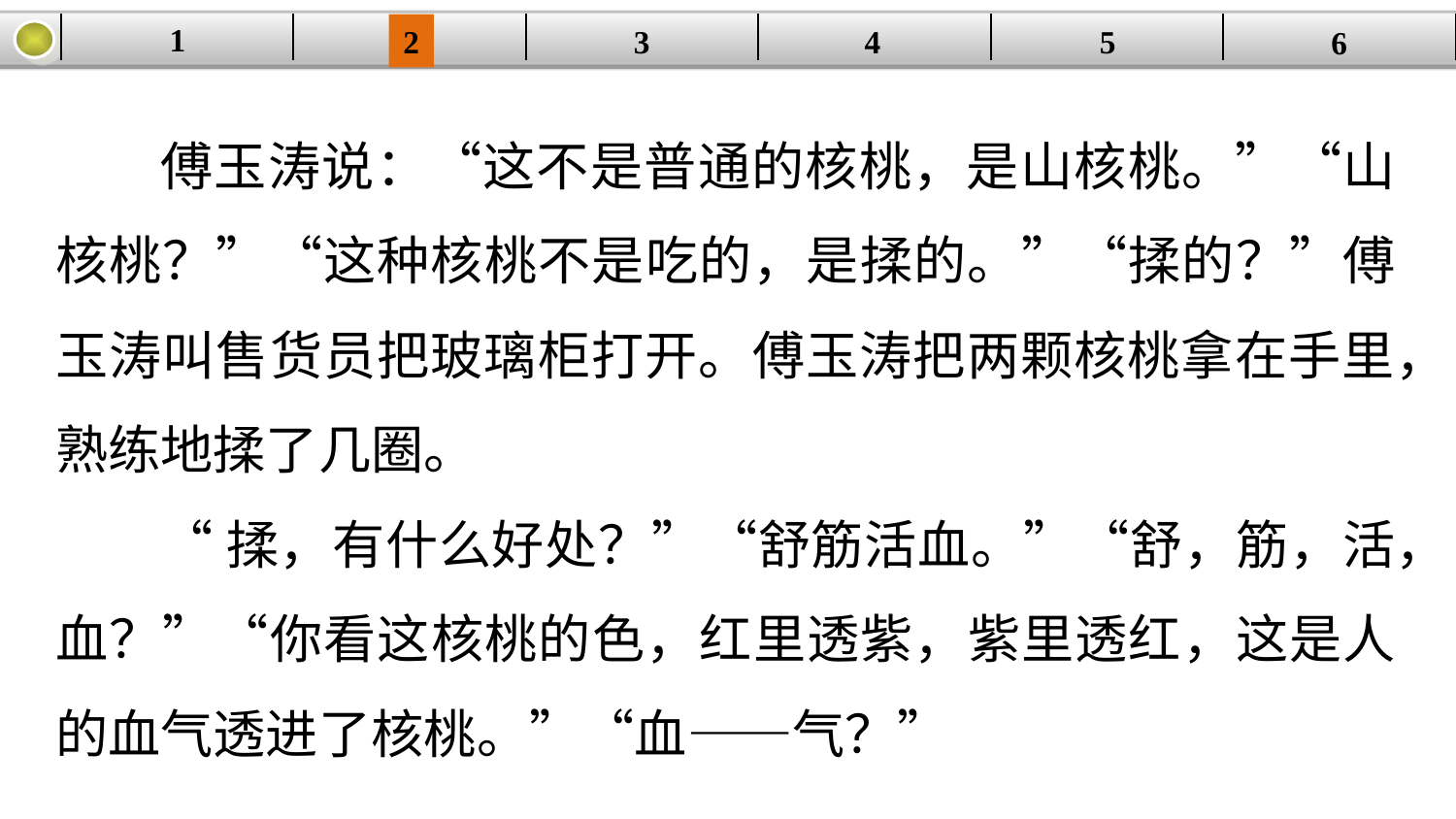

1
|  |  |  |  |  |  |
| --- | --- | --- | --- | --- | --- |
2
3
4
5
6

傅玉涛说：“这不是普通的核桃，是山核桃。”“山核桃？”“这种核桃不是吃的，是揉的。”“揉的？”傅玉涛叫售货员把玻璃柜打开。傅玉涛把两颗核桃拿在手里，熟练地揉了几圈。
“揉，有什么好处？”“舒筋活血。”“舒，筋，活，血？”“你看这核桃的色，红里透紫，紫里透红，这是人的血气透进了核桃。”“血——气？”